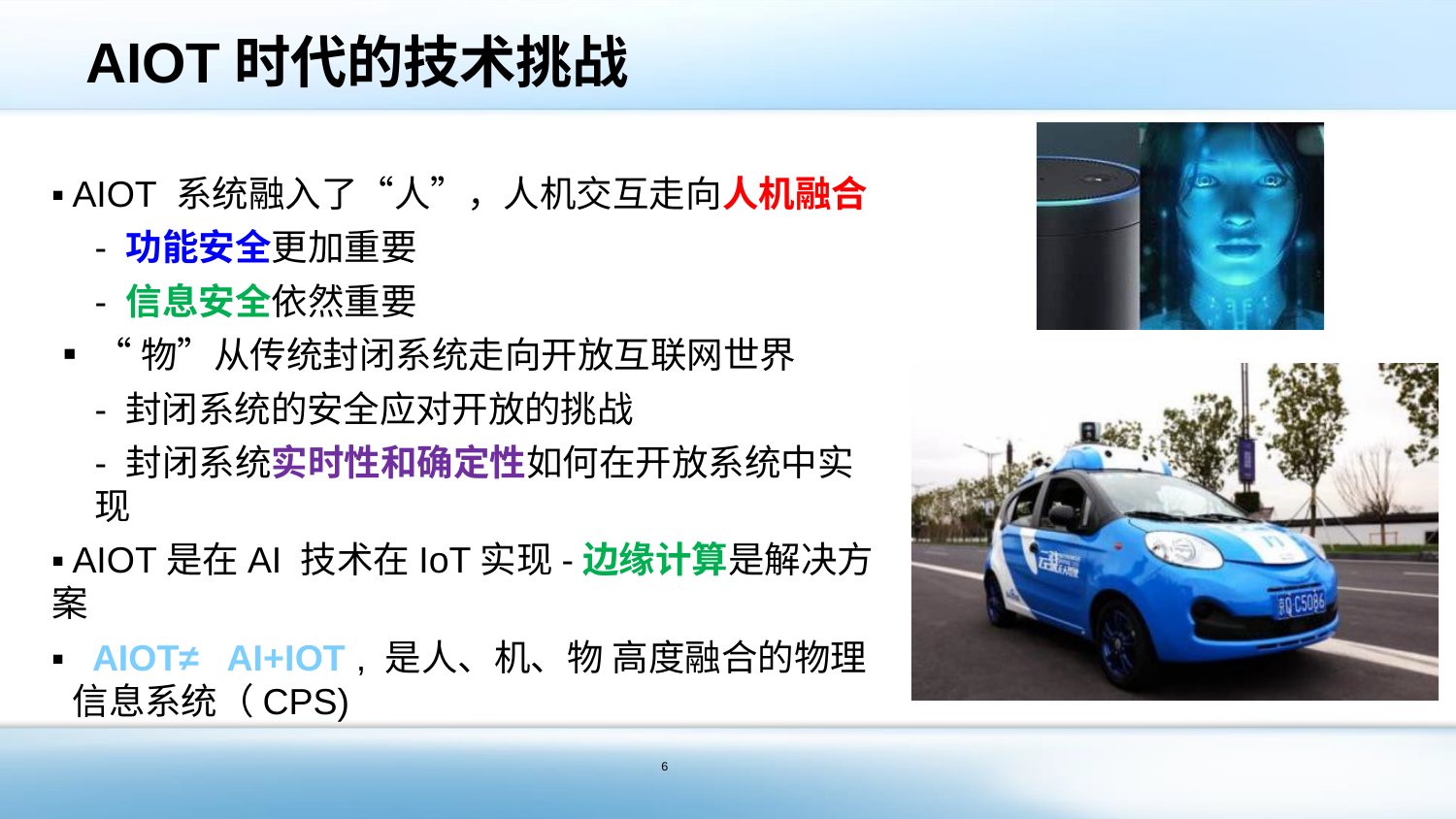

# AIOT时代的技术挑战

▪AIOT 系统融入了“人”，人机交互走向人机融合
- 功能安全更加重要
- 信息安全依然重要
▪“物”从传统封闭系统走向开放互联网世界
- 封闭系统的安全应对开放的挑战
- 封闭系统实时性和确定性如何在开放系统中实现
▪AIOT是在AI 技术在IoT实现-边缘计算是解决方案
▪  AIOT≠	AI+IOT , 是人、机、物 高度融合的物理
信息系统（CPS)

6